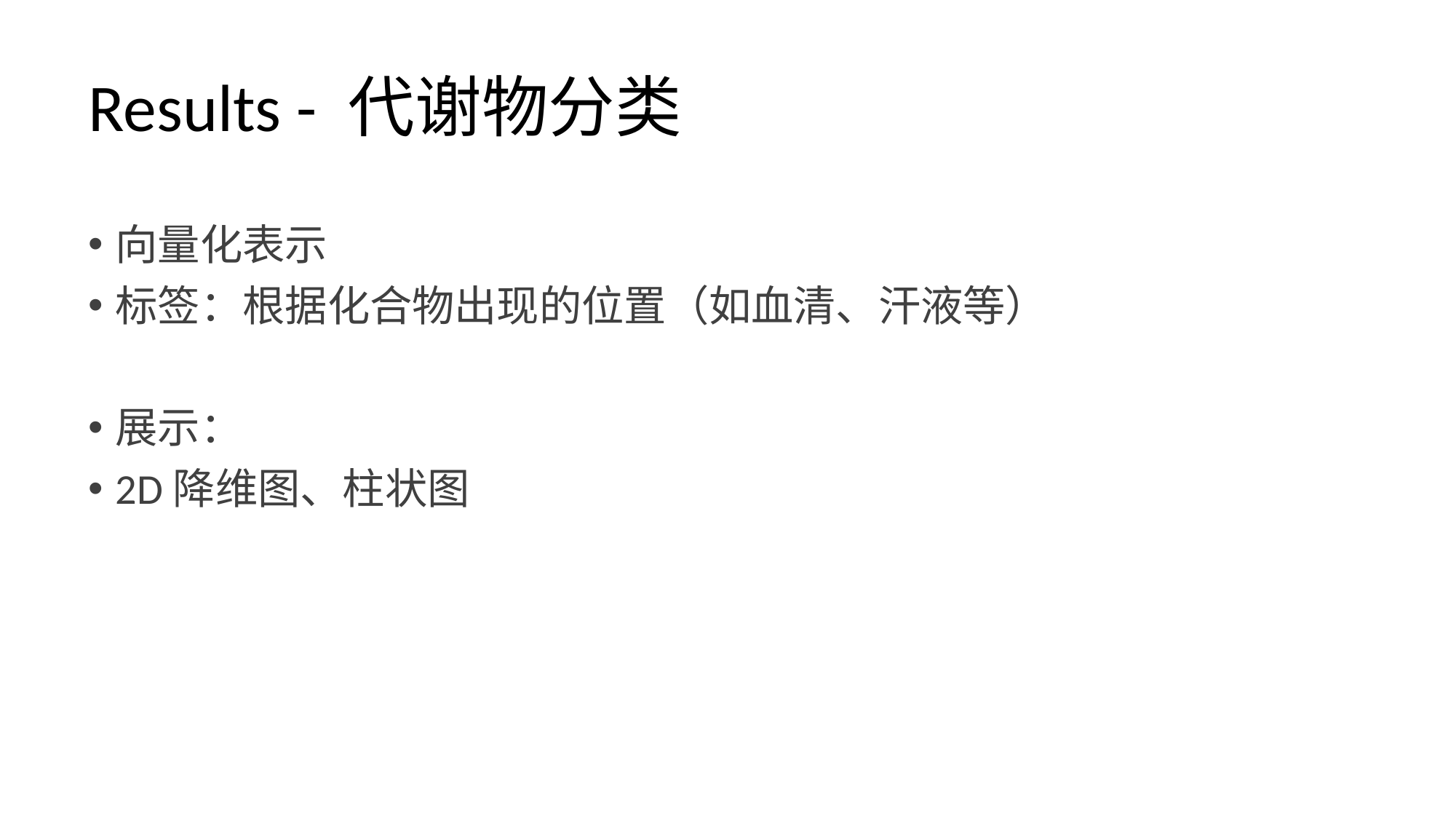

# Results - 代谢物分类
向量化表示
标签：根据化合物出现的位置（如血清、汗液等）

展示：
2D降维图、柱状图